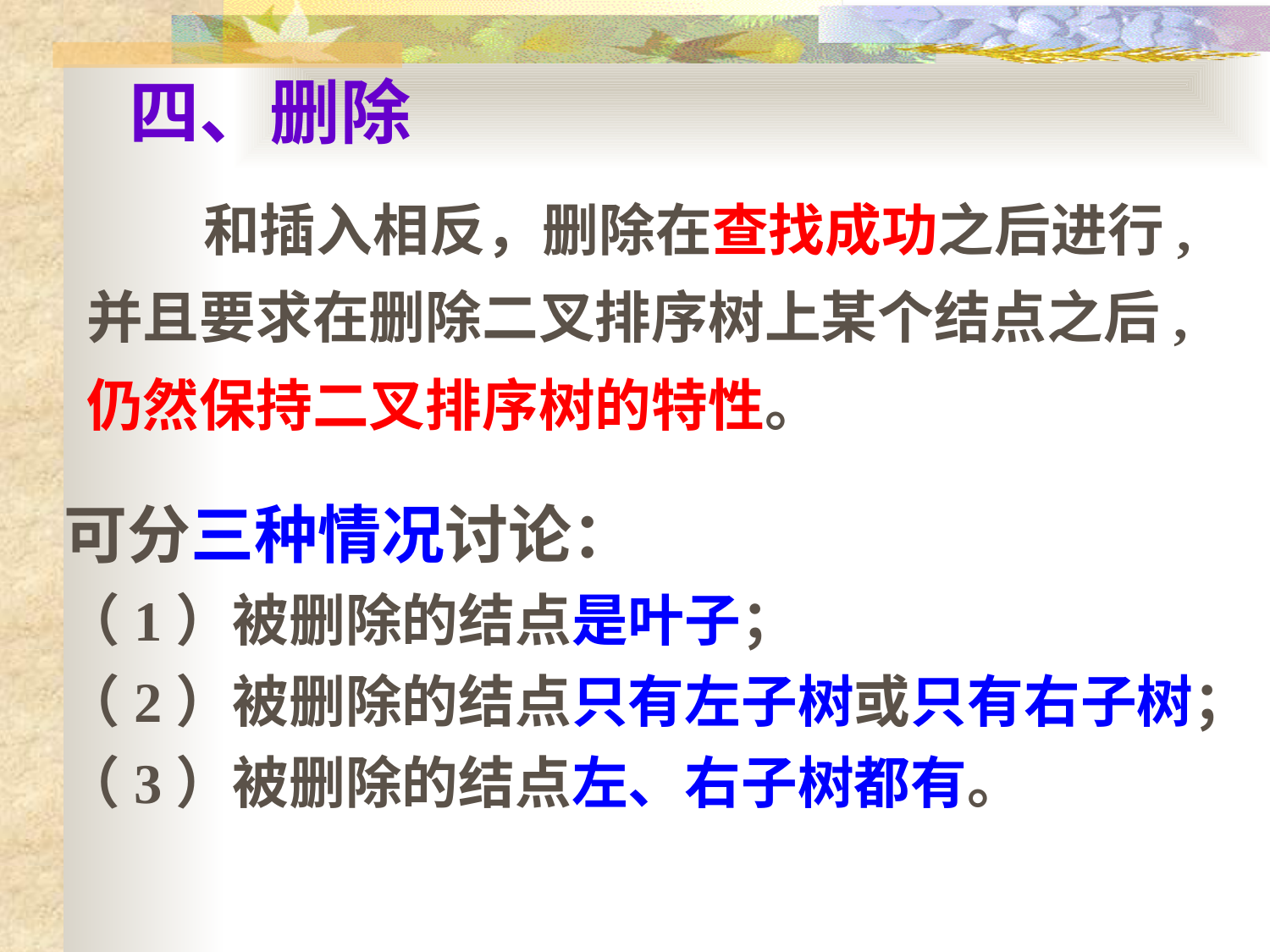

# 四、删除
        和插入相反，删除在查找成功之后进行,并且要求在删除二叉排序树上某个结点之后,仍然保持二叉排序树的特性。
可分三种情况讨论：
（1）被删除的结点是叶子；
（2）被删除的结点只有左子树或只有右子树；
（3）被删除的结点左、右子树都有。